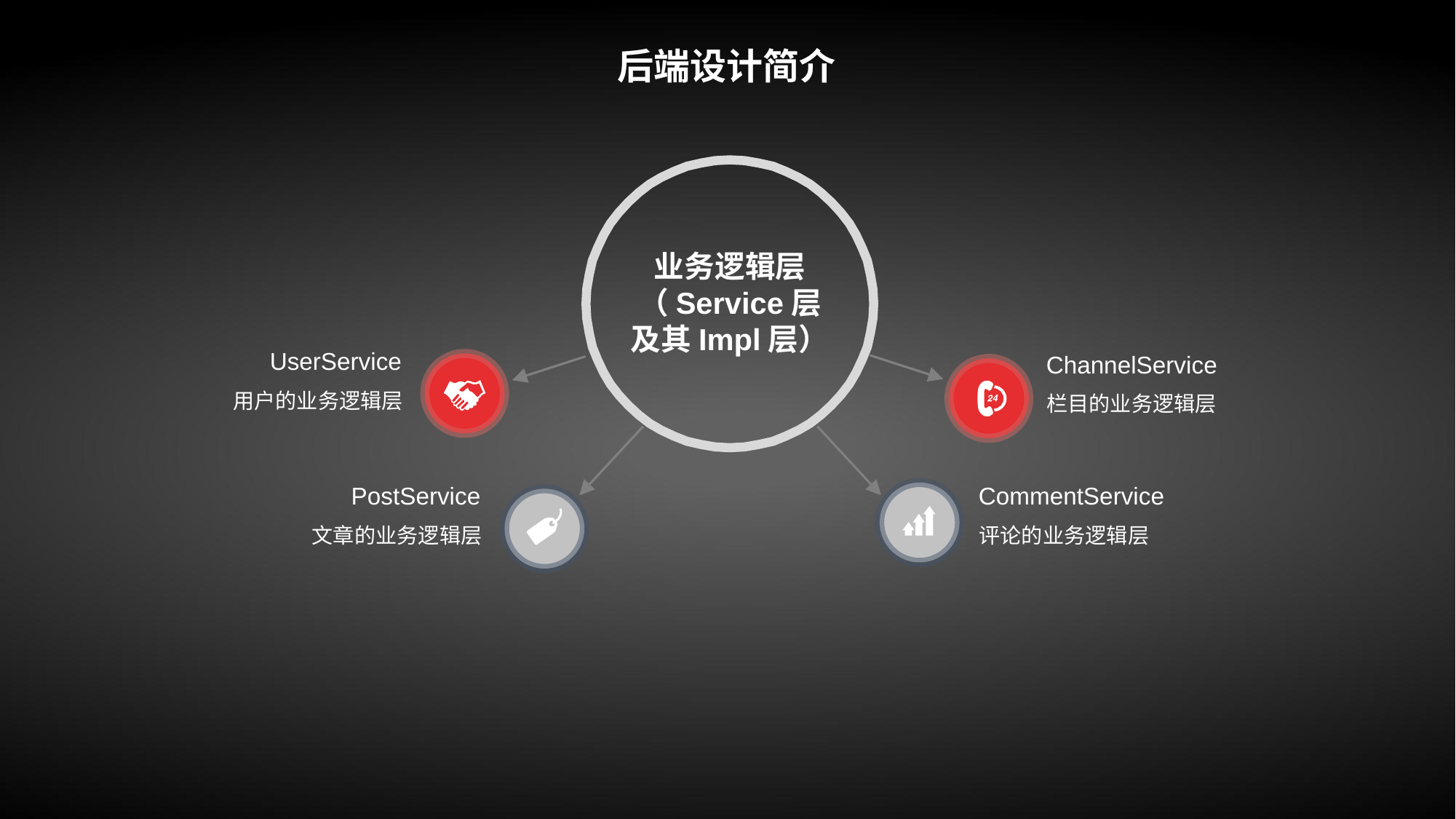

后端设计简介

业务逻辑层（Service层及其Impl层）
UserService
ChannelService

用户的业务逻辑层
栏目的业务逻辑层
PostService
CommentService

文章的业务逻辑层
评论的业务逻辑层